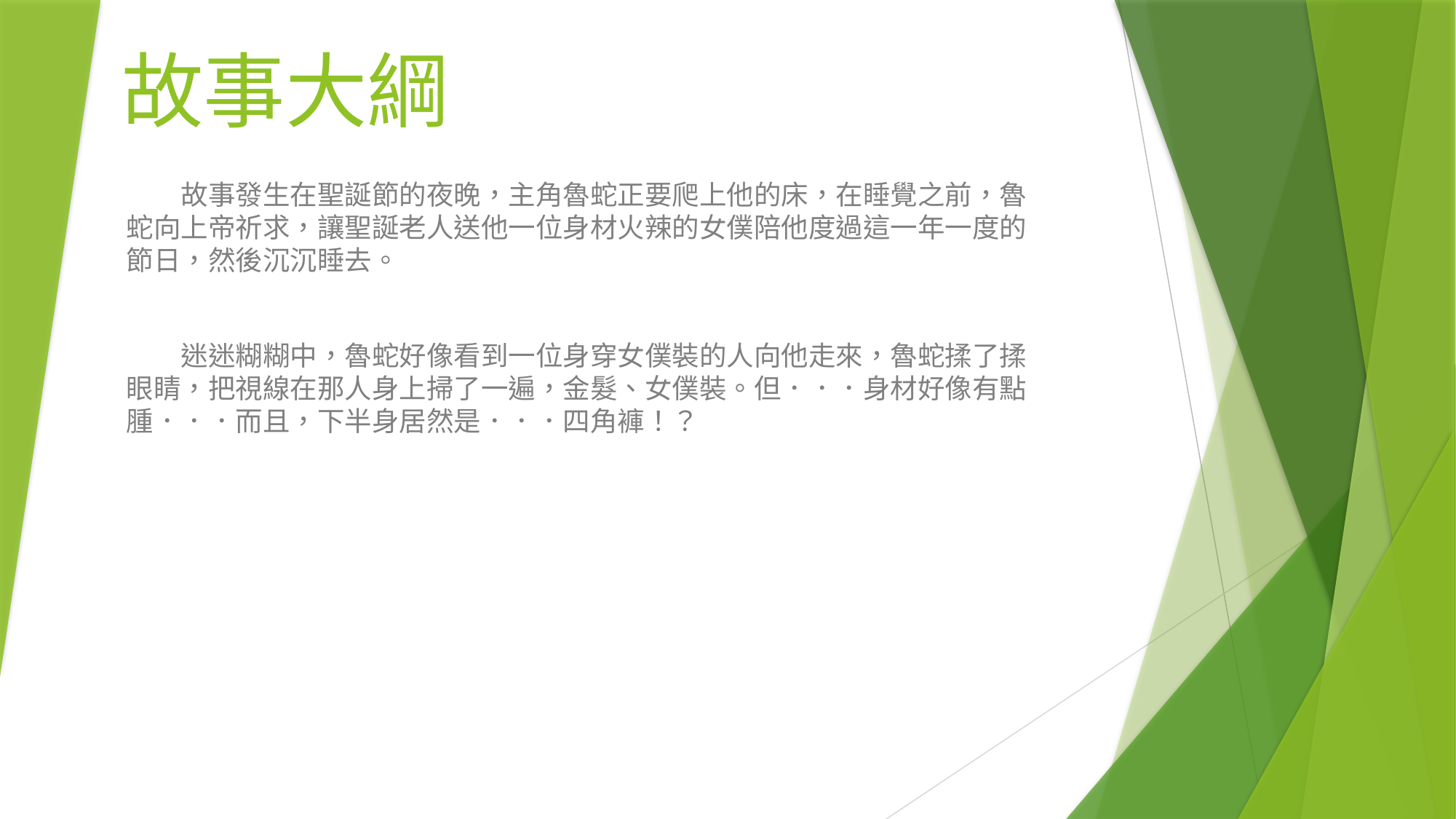

# 故事大綱
　　故事發生在聖誕節的夜晚，主角魯蛇正要爬上他的床，在睡覺之前，魯蛇向上帝祈求，讓聖誕老人送他一位身材火辣的女僕陪他度過這一年一度的節日，然後沉沉睡去。

　　迷迷糊糊中，魯蛇好像看到一位身穿女僕裝的人向他走來，魯蛇揉了揉眼睛，把視線在那人身上掃了一遍，金髮、女僕裝。但．．．身材好像有點腫．．．而且，下半身居然是．．．四角褲！？